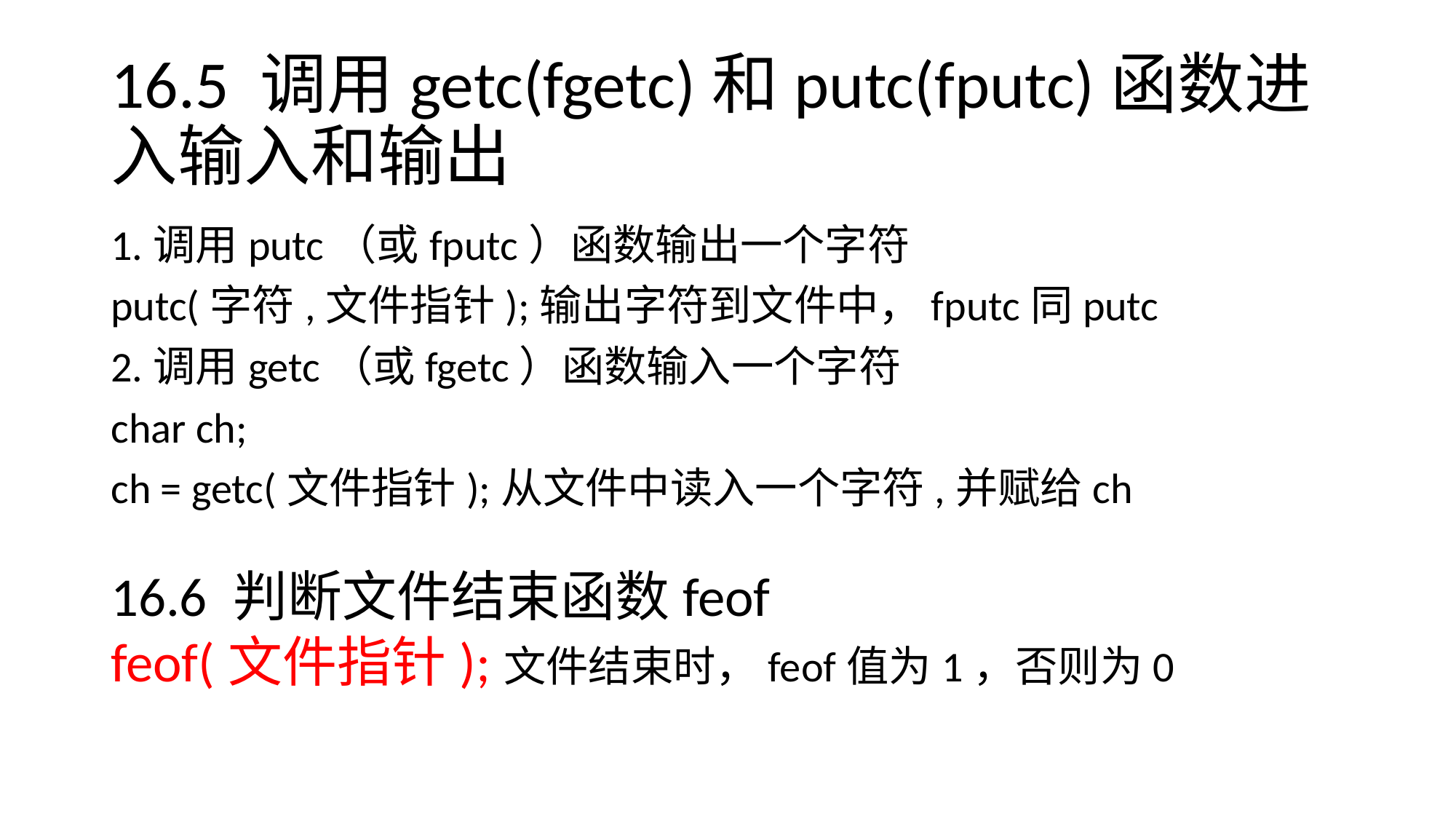

# 16.5 调用getc(fgetc)和putc(fputc)函数进入输入和输出
1.调用putc（或fputc）函数输出一个字符
putc(字符,文件指针);输出字符到文件中，fputc同putc
2.调用getc（或fgetc）函数输入一个字符
char ch;
ch = getc(文件指针);从文件中读入一个字符,并赋给ch
16.6 判断文件结束函数feof
feof(文件指针);文件结束时，feof值为1，否则为0